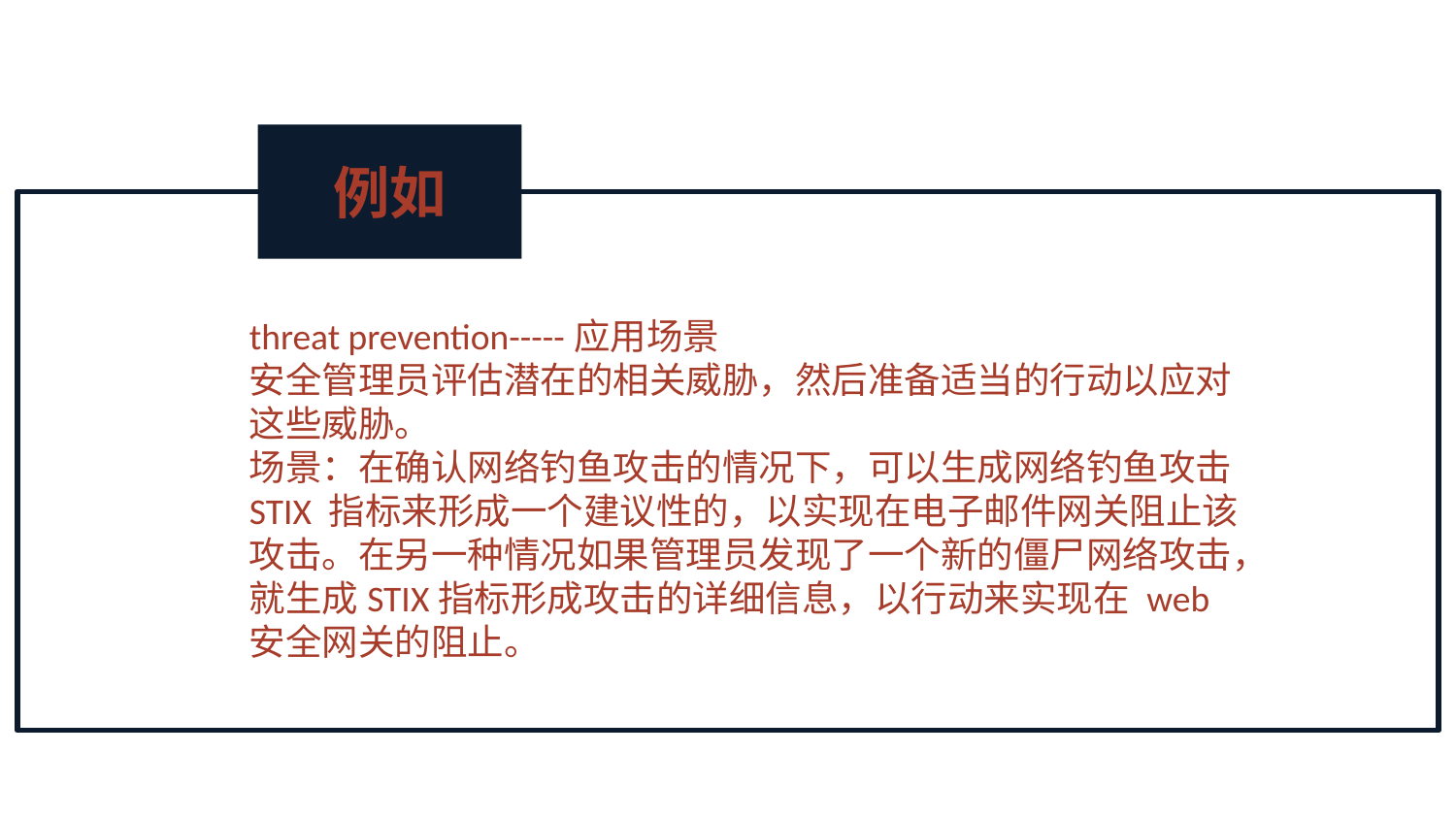

例如

threat prevention-----应用场景
安全管理员评估潜在的相关威胁，然后准备适当的行动以应对这些威胁。
场景：在确认网络钓鱼攻击的情况下，可以生成网络钓鱼攻击 STIX 指标来形成一个建议性的，以实现在电子邮件网关阻止该攻击。在另一种情况如果管理员发现了一个新的僵尸网络攻击，
就生成STIX指标形成攻击的详细信息，以行动来实现在 web 安全网关的阻止。